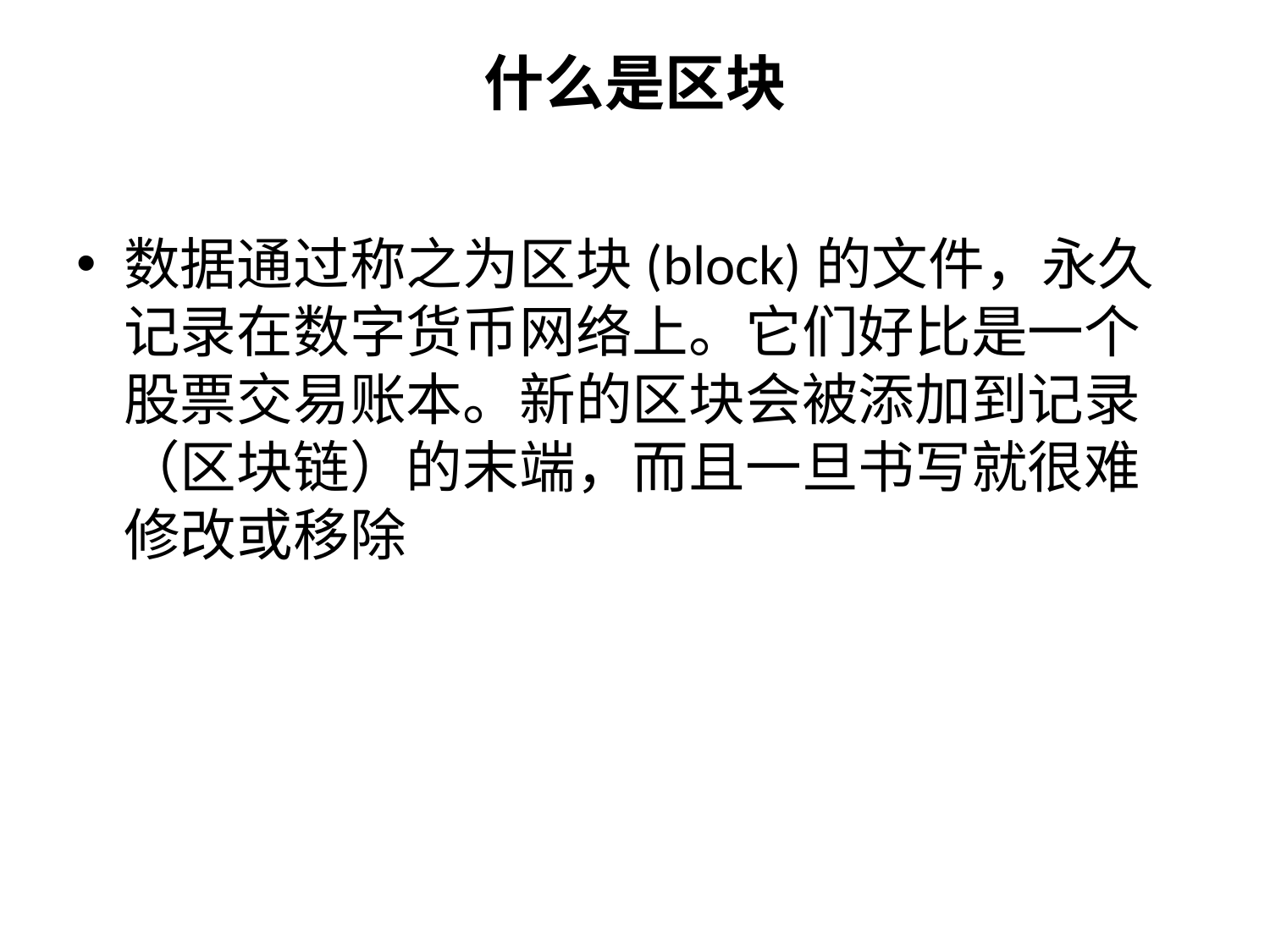

# 什么是区块
数据通过称之为区块(block)的文件，永久记录在数字货币网络上。它们好比是一个股票交易账本。新的区块会被添加到记录（区块链）的末端，而且一旦书写就很难修改或移除